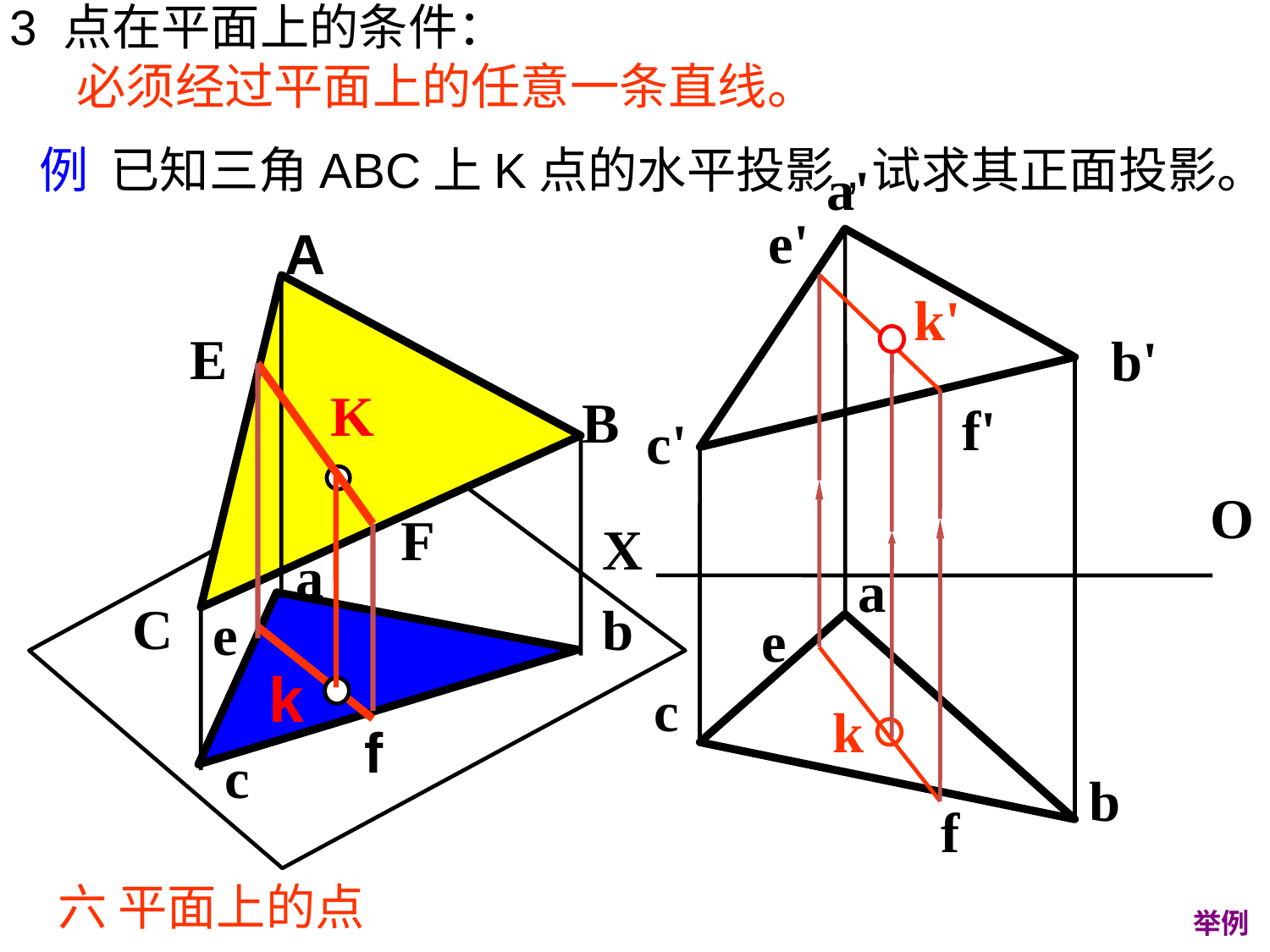

3 点在平面上的条件：
     必须经过平面上的任意一条直线。
 例  已知三角ABC上K点的水平投影,试求其正面投影。
a'

b'

c'

O
X
a

c
b

B

a
C
b

c
k

A
K

e'

f'

k'

E

F

e
f

e

f

k

六 平面上的点
举例